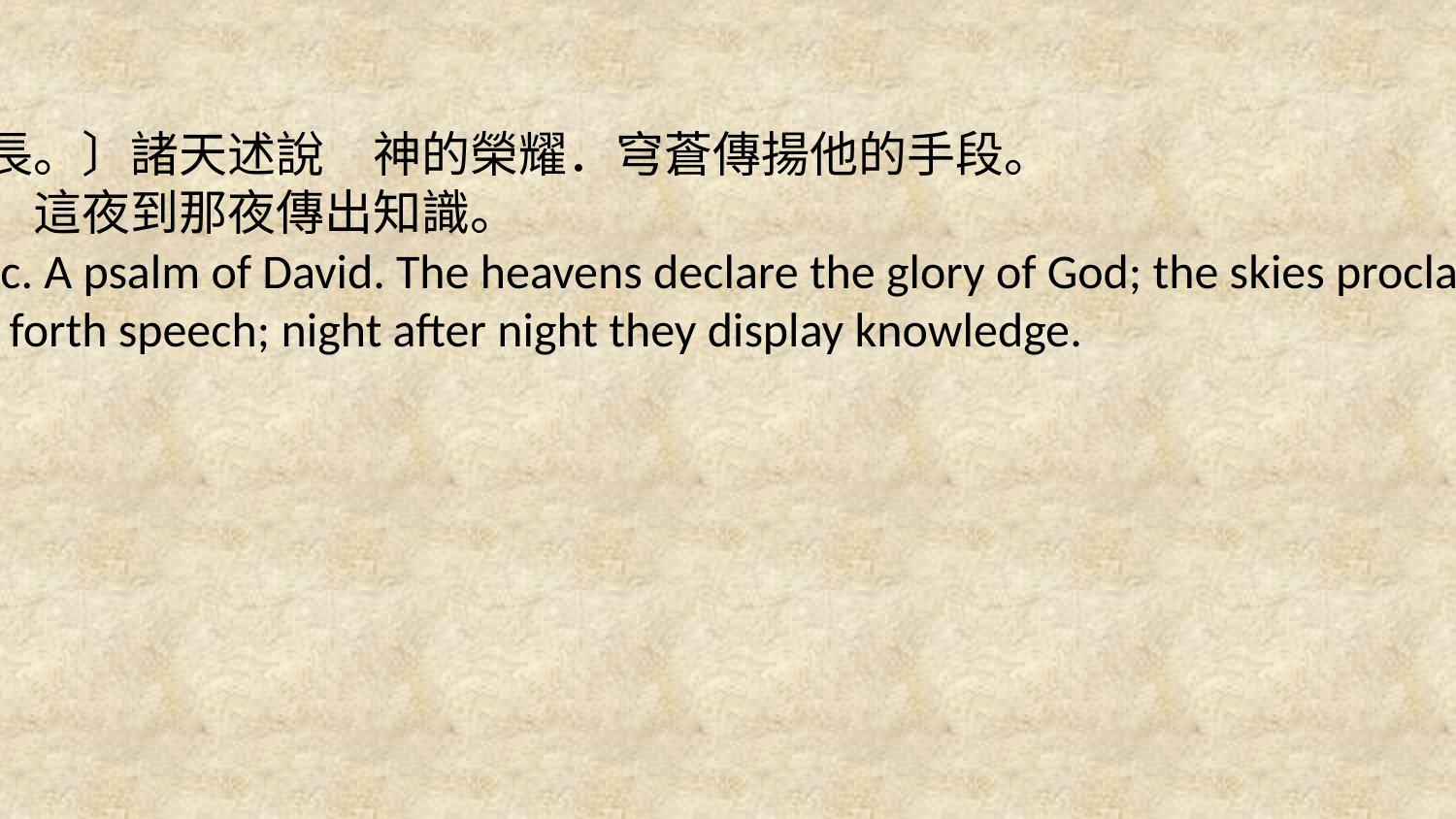

1 〔大衛的詩、交與伶長。〕諸天述說　神的榮耀．穹蒼傳揚他的手段。
2 這日到那日發出言語．這夜到那夜傳出知識。
1 For the director of music. A psalm of David. The heavens declare the glory of God; the skies proclaim the work of his hands.
2 Day after day they pour forth speech; night after night they display knowledge.